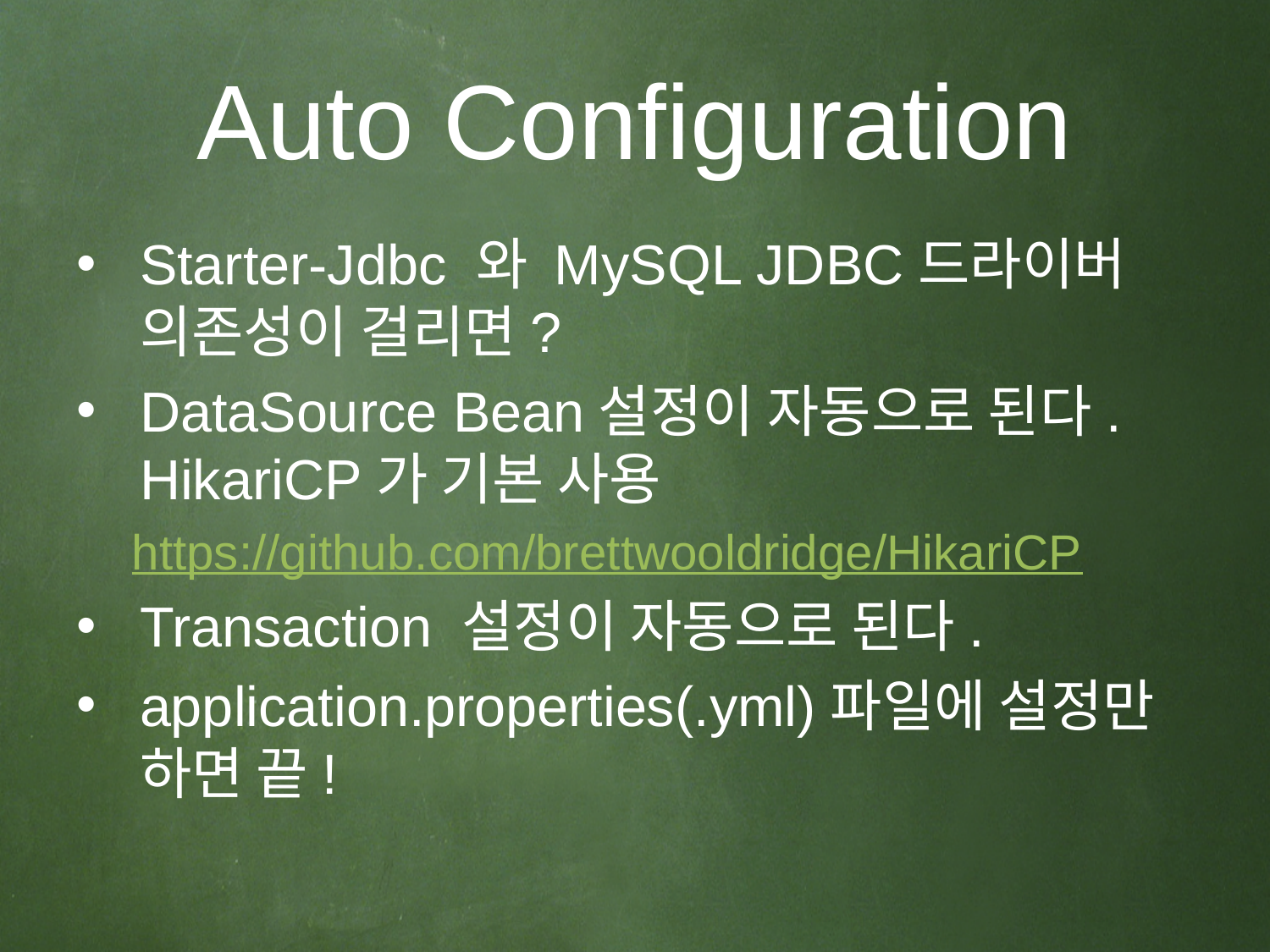

# Auto Configuration
Starter-Jdbc 와 MySQL JDBC드라이버 의존성이 걸리면?
DataSource Bean설정이 자동으로 된다. HikariCP가 기본 사용
https://github.com/brettwooldridge/HikariCP
Transaction 설정이 자동으로 된다.
application.properties(.yml)파일에 설정만 하면 끝!